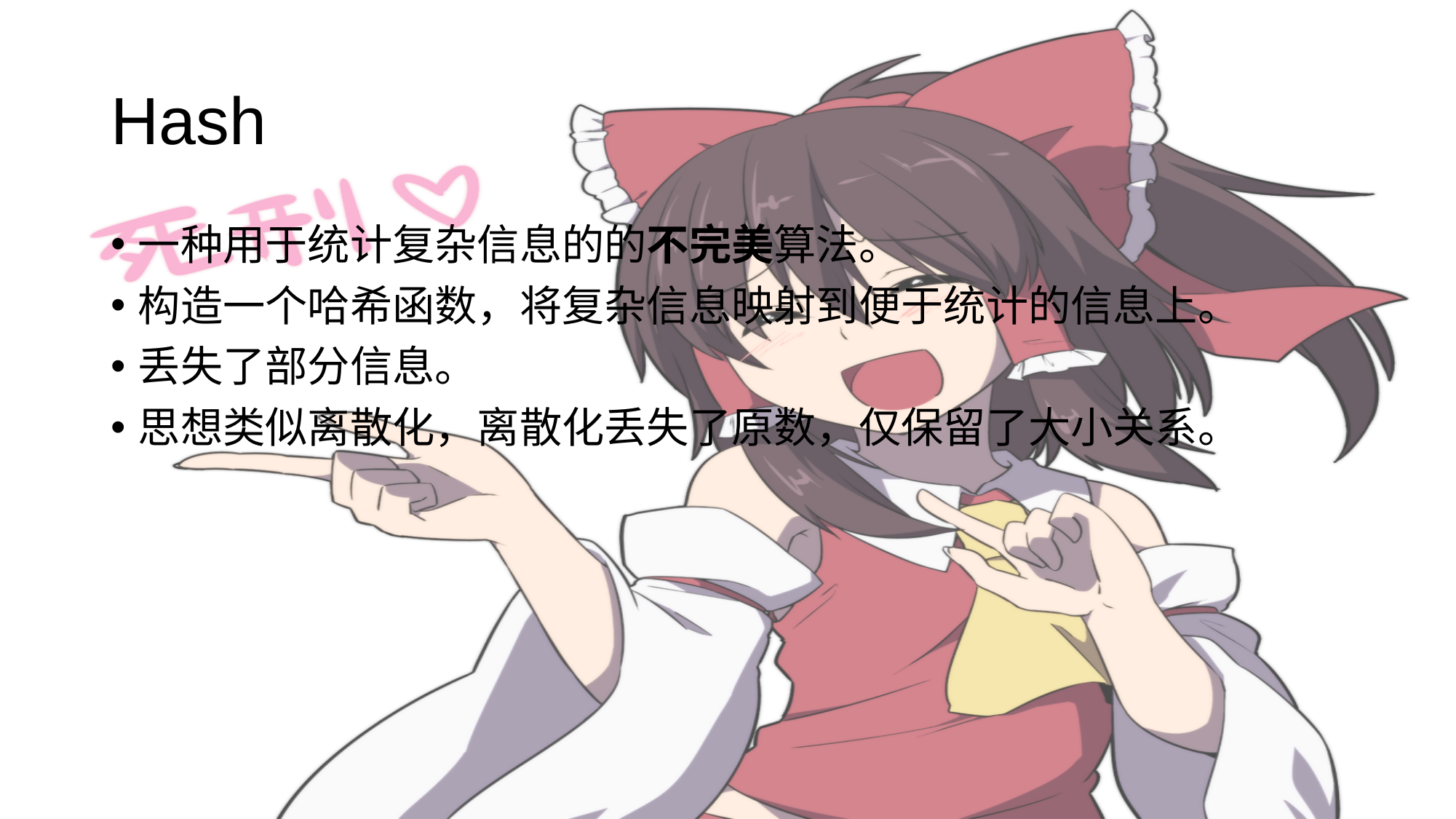

# Hash
一种用于统计复杂信息的的不完美算法。
构造一个哈希函数，将复杂信息映射到便于统计的信息上。
丢失了部分信息。
思想类似离散化，离散化丢失了原数，仅保留了大小关系。